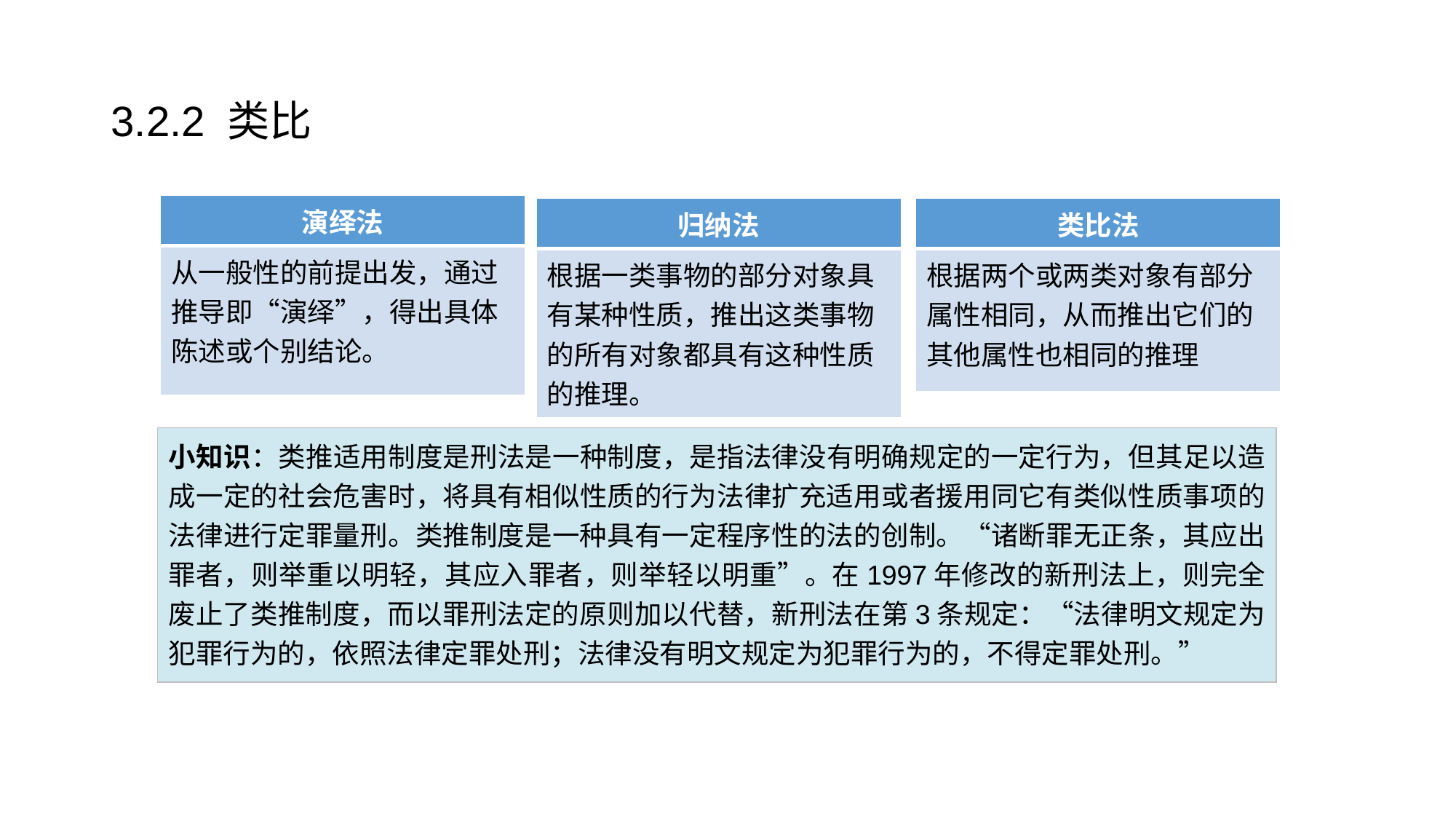

# 3.2.2 类比
| 演绎法 |
| --- |
| 从一般性的前提出发，通过推导即“演绎”，得出具体陈述或个别结论。 |
| 归纳法 |
| --- |
| 根据一类事物的部分对象具有某种性质，推出这类事物的所有对象都具有这种性质的推理。 |
| 类比法 |
| --- |
| 根据两个或两类对象有部分属性相同，从而推出它们的其他属性也相同的推理 |
小知识：类推适用制度是刑法是一种制度，是指法律没有明确规定的一定行为，但其足以造成一定的社会危害时，将具有相似性质的行为法律扩充适用或者援用同它有类似性质事项的法律进行定罪量刑。类推制度是一种具有一定程序性的法的创制。“诸断罪无正条，其应出罪者，则举重以明轻，其应入罪者，则举轻以明重”。在1997年修改的新刑法上，则完全废止了类推制度，而以罪刑法定的原则加以代替，新刑法在第3条规定：“法律明文规定为犯罪行为的，依照法律定罪处刑；法律没有明文规定为犯罪行为的，不得定罪处刑。”